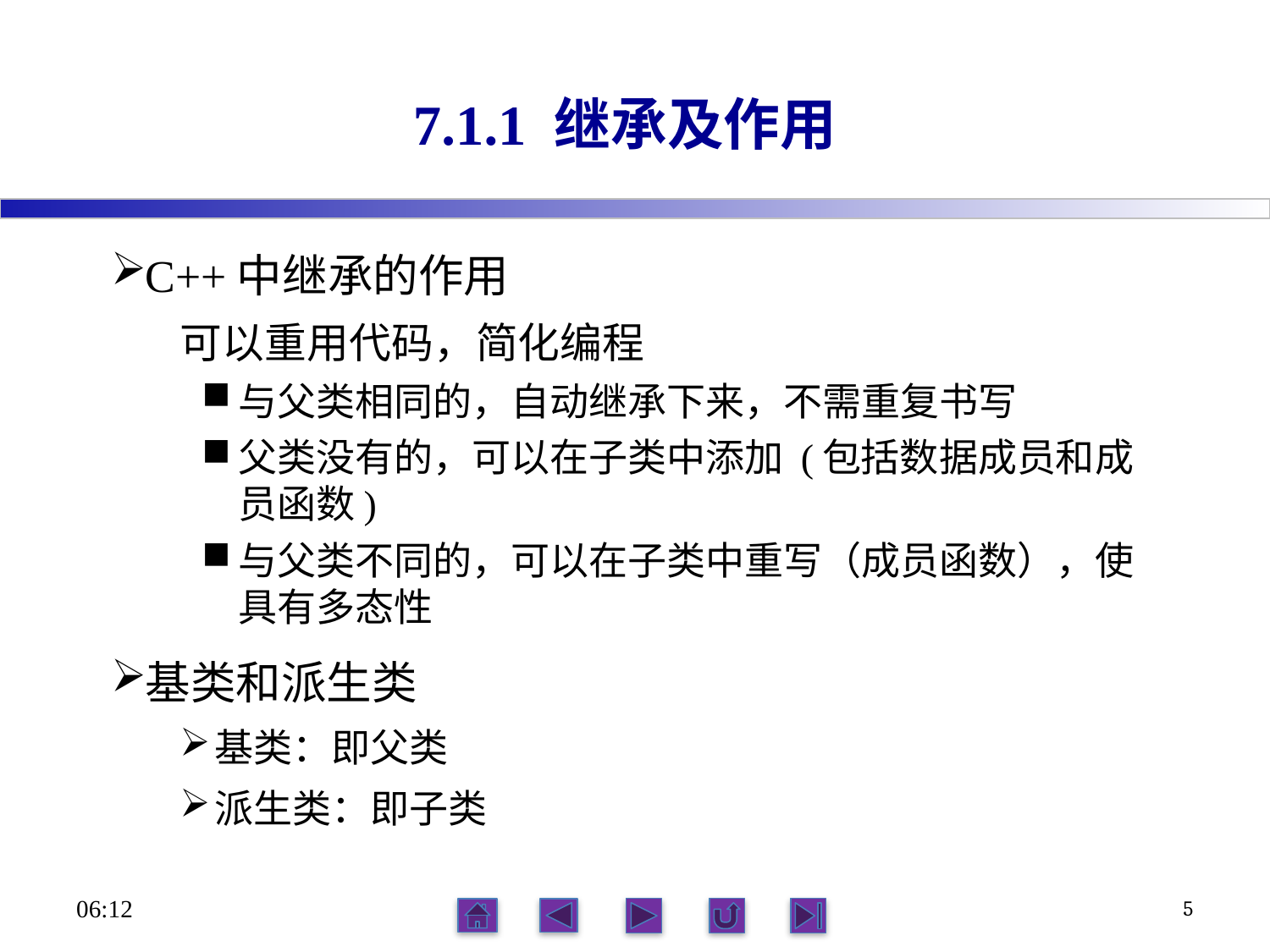

# 7.1.1 继承及作用
C++中继承的作用
可以重用代码，简化编程
与父类相同的，自动继承下来，不需重复书写
父类没有的，可以在子类中添加 (包括数据成员和成员函数)
与父类不同的，可以在子类中重写（成员函数），使具有多态性
基类和派生类
基类：即父类
派生类：即子类
06:12
5